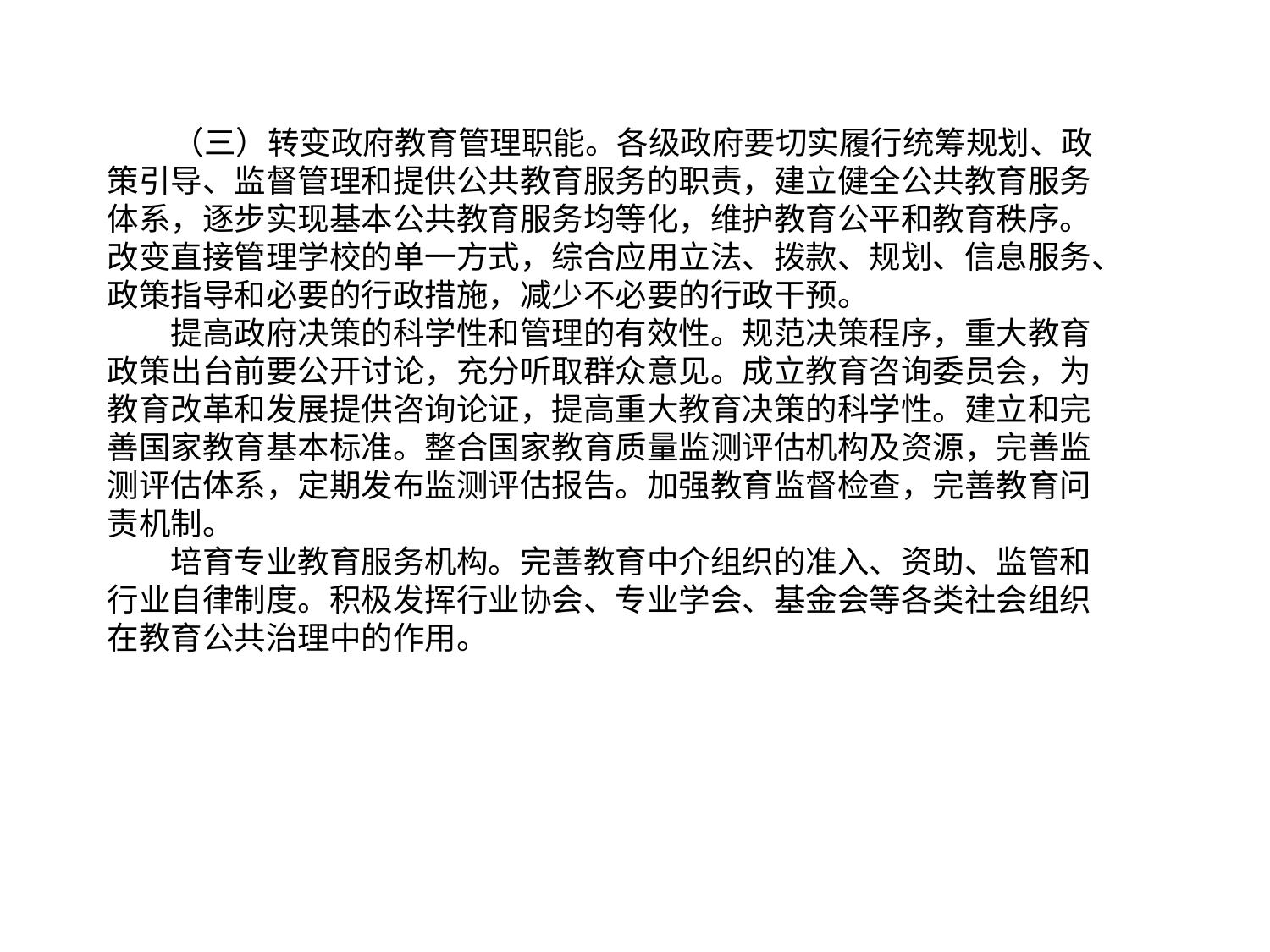

（三）转变政府教育管理职能。各级政府要切实履行统筹规划、政策引导、监督管理和提供公共教育服务的职责，建立健全公共教育服务体系，逐步实现基本公共教育服务均等化，维护教育公平和教育秩序。改变直接管理学校的单一方式，综合应用立法、拨款、规划、信息服务、政策指导和必要的行政措施，减少不必要的行政干预。
　　提高政府决策的科学性和管理的有效性。规范决策程序，重大教育政策出台前要公开讨论，充分听取群众意见。成立教育咨询委员会，为教育改革和发展提供咨询论证，提高重大教育决策的科学性。建立和完善国家教育基本标准。整合国家教育质量监测评估机构及资源，完善监测评估体系，定期发布监测评估报告。加强教育监督检查，完善教育问责机制。
　　培育专业教育服务机构。完善教育中介组织的准入、资助、监管和行业自律制度。积极发挥行业协会、专业学会、基金会等各类社会组织在教育公共治理中的作用。